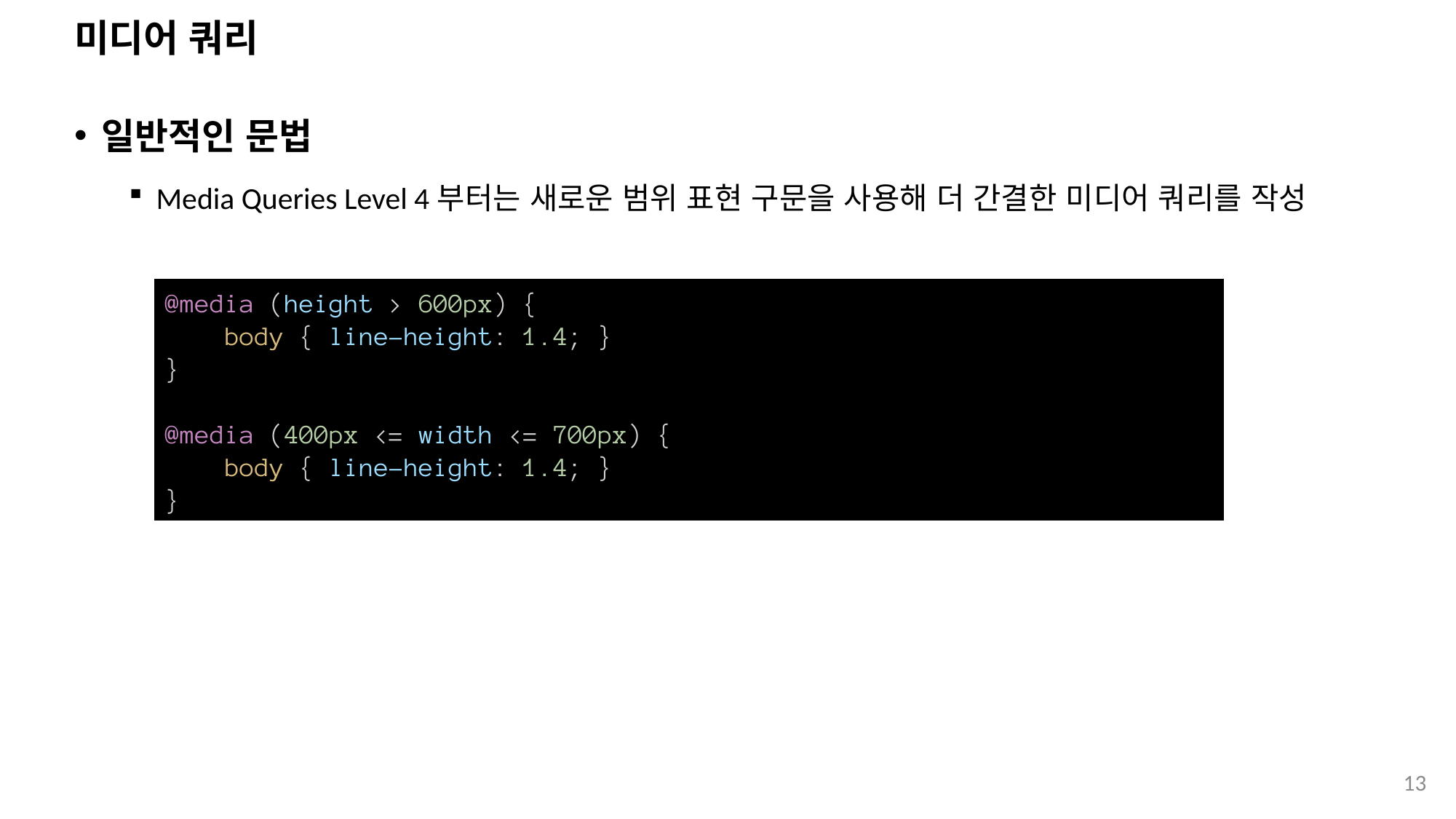

# 미디어 쿼리
일반적인 문법
Media Queries Level 4부터는 새로운 범위 표현 구문을 사용해 더 간결한 미디어 쿼리를 작성

@media (height > 600px) {
    body { line-height: 1.4; }
}
@media (400px <= width <= 700px) {
    body { line-height: 1.4; }
}
13